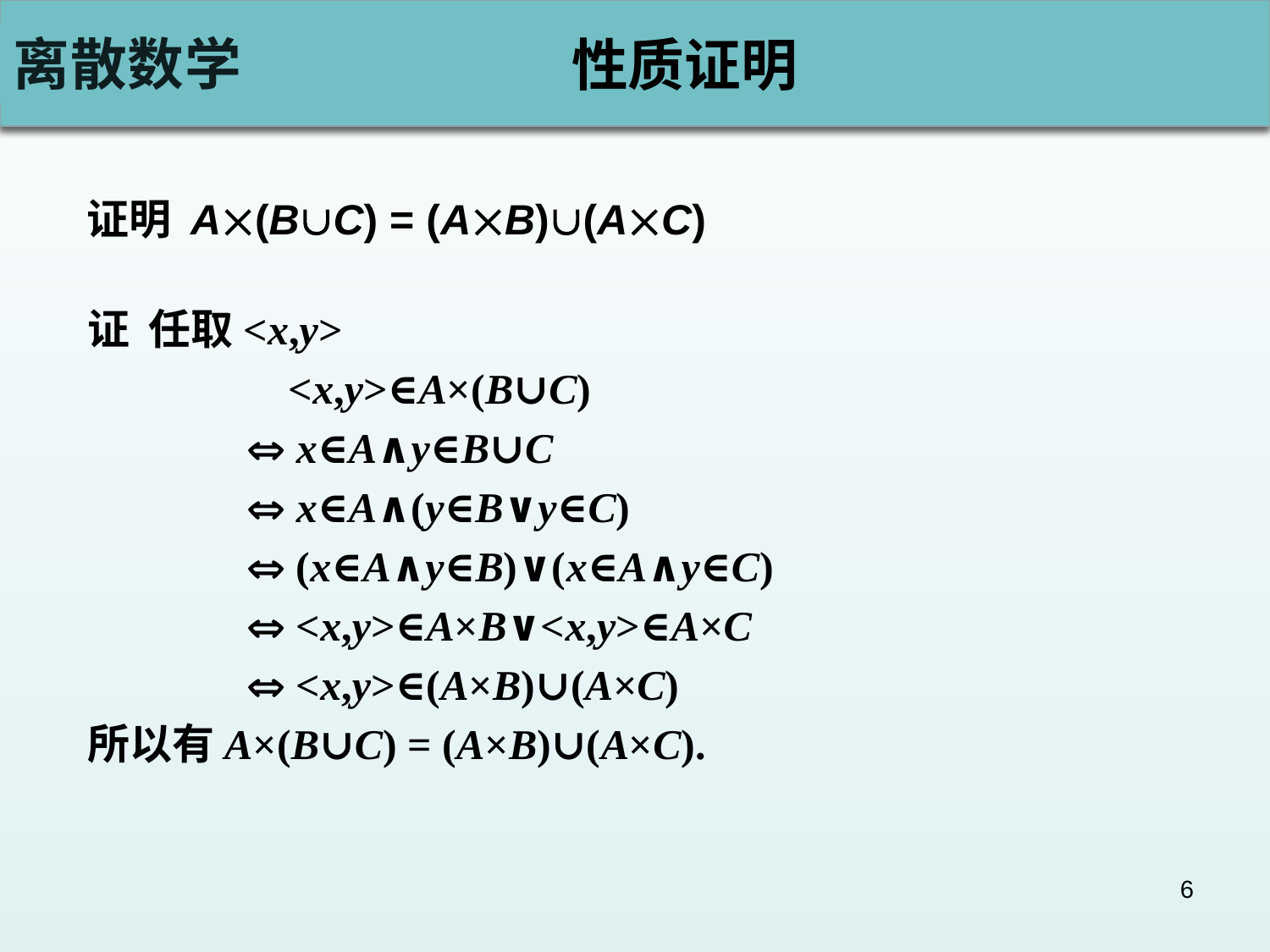

# 性质证明
证明 A×(B∪C) = (A×B)∪(A×C)
证  任取<x,y>
                   <x,y>∈A×(B∪C)
               ⇔ x∈A∧y∈B∪C
               ⇔ x∈A∧(y∈B∨y∈C)
               ⇔ (x∈A∧y∈B)∨(x∈A∧y∈C)
               ⇔ <x,y>∈A×B∨<x,y>∈A×C
               ⇔ <x,y>∈(A×B)∪(A×C)
所以有A×(B∪C) = (A×B)∪(A×C).
6